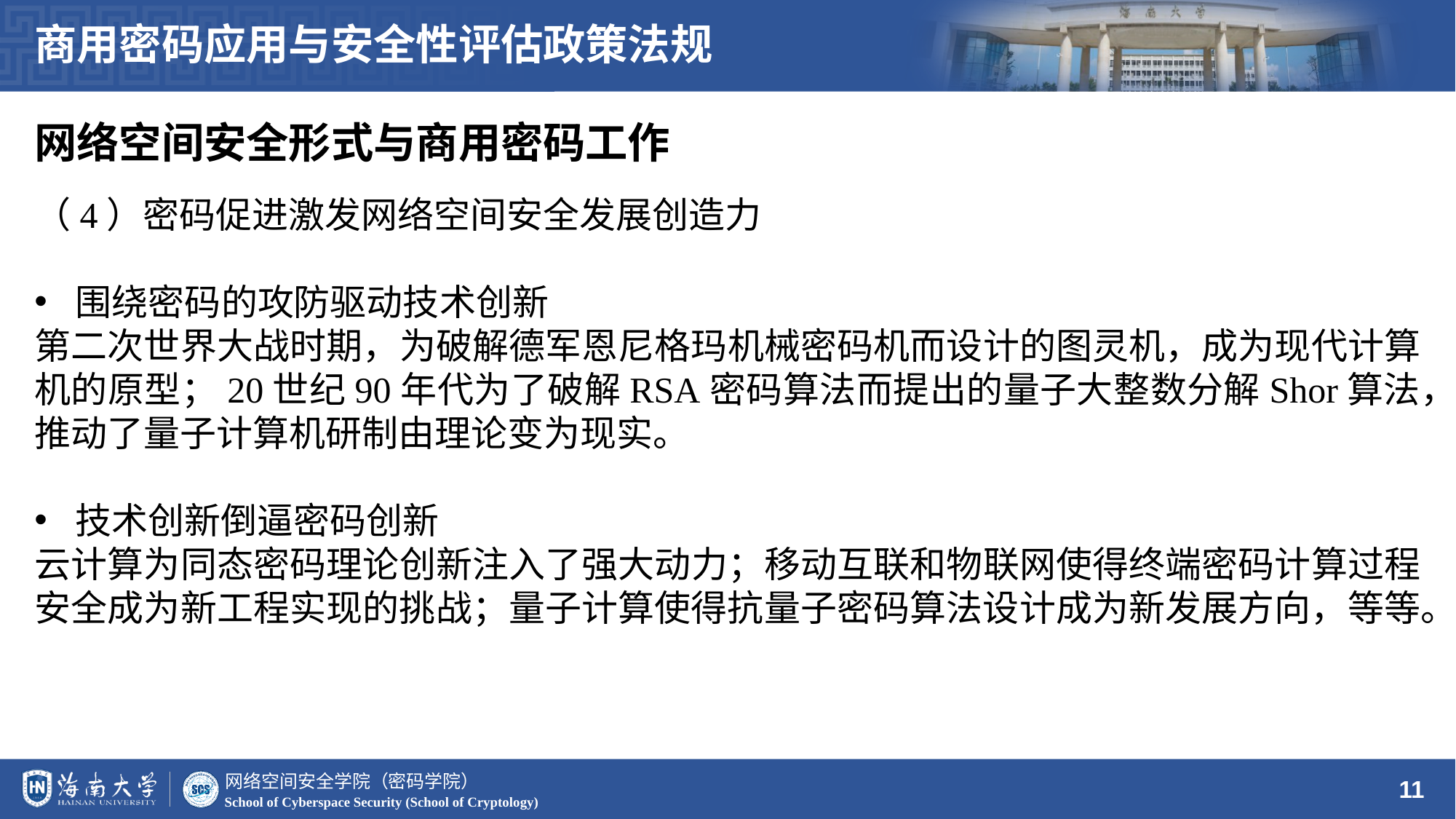

商用密码应用与安全性评估政策法规

网络空间安全形式与商用密码工作

（4）密码促进激发网络空间安全发展创造力

围绕密码的攻防驱动技术创新
第二次世界大战时期，为破解德军恩尼格玛机械密码机而设计的图灵机，成为现代计算机的原型；20世纪90年代为了破解RSA密码算法而提出的量子大整数分解Shor算法，推动了量子计算机研制由理论变为现实。

技术创新倒逼密码创新
云计算为同态密码理论创新注入了强大动力；移动互联和物联网使得终端密码计算过程安全成为新工程实现的挑战；量子计算使得抗量子密码算法设计成为新发展方向，等等。
11